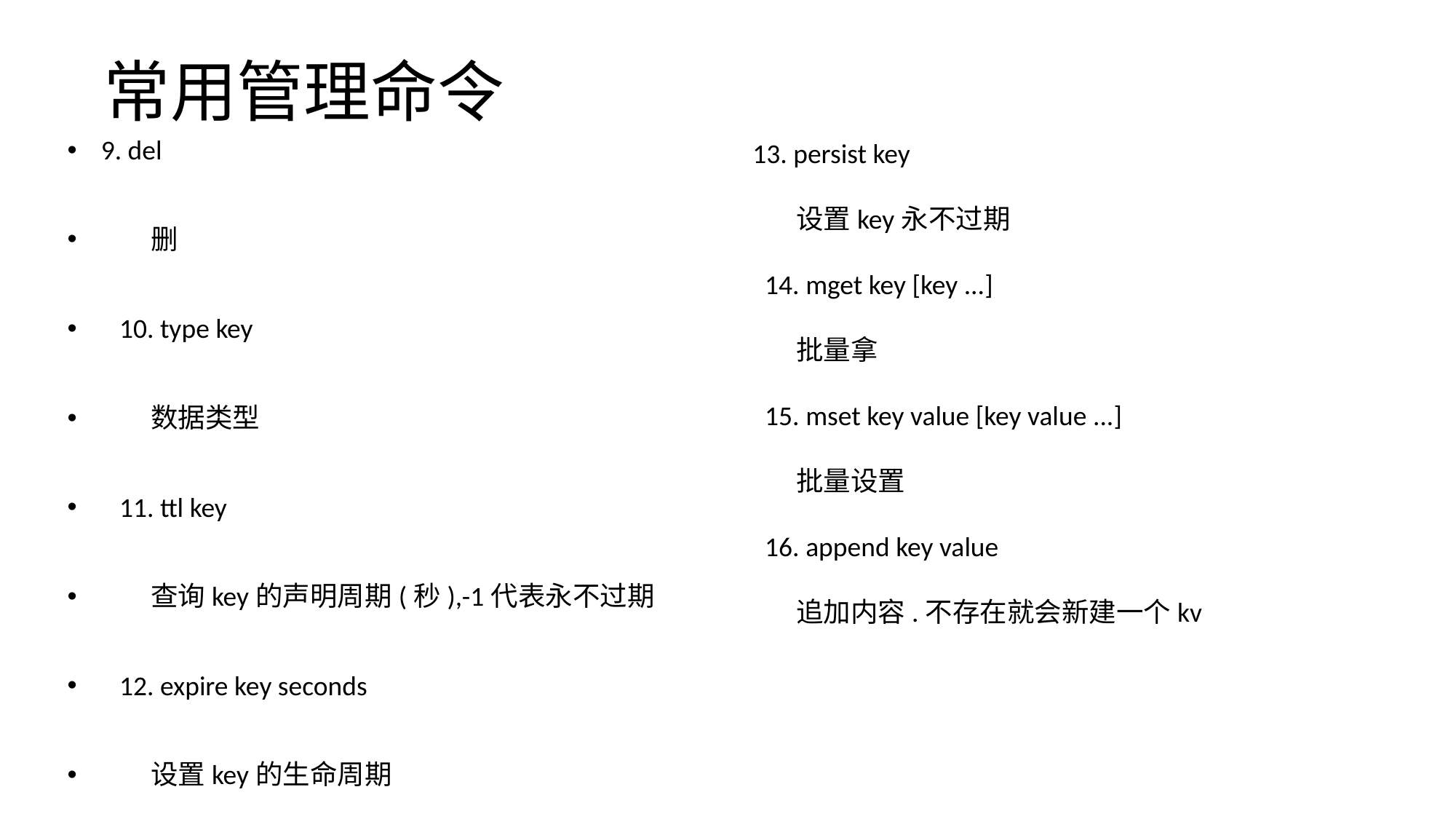

# 常用管理命令
 9. del

        删

    10. type key

        数据类型

    11. ttl key

        查询key的声明周期(秒),-1代表永不过期

    12. expire key seconds

        设置key的生命周期
  13. persist key

        设置key永不过期

    14. mget key [key ...]

        批量拿

    15. mset key value [key value ...]

        批量设置

    16. append key value

        追加内容.不存在就会新建一个kv